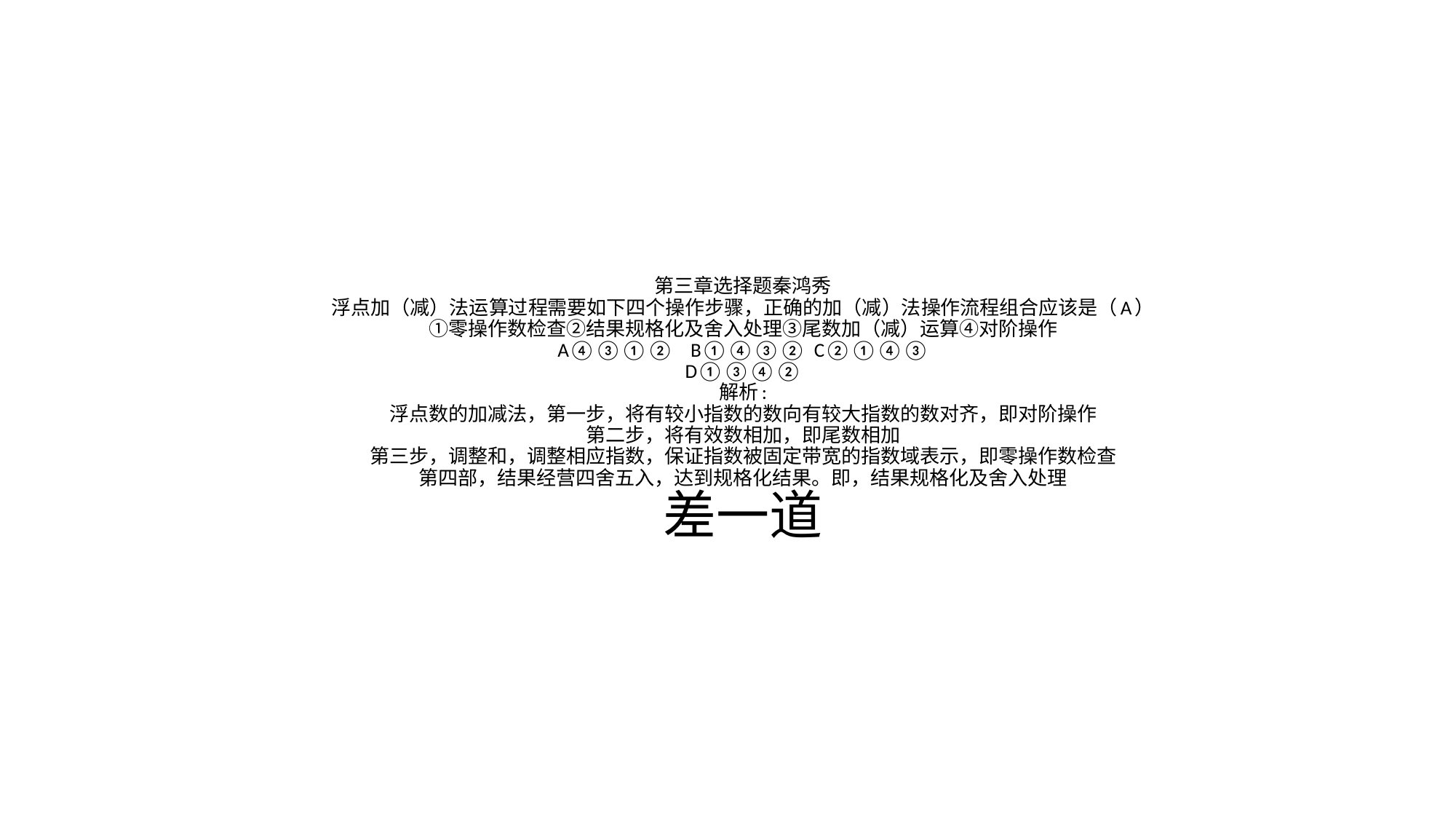

# 第三章选择题秦鸿秀 浮点加（减）法运算过程需要如下四个操作步骤，正确的加（减）法操作流程组合应该是（A） ①零操作数检查②结果规格化及舍入处理③尾数加（减）运算④对阶操作 A④③①②    B①④③②  C②①④③ D①③④② 解析: 浮点数的加减法，第一步，将有较小指数的数向有较大指数的数对齐，即对阶操作 第二步，将有效数相加，即尾数相加 第三步，调整和，调整相应指数，保证指数被固定带宽的指数域表示，即零操作数检查 第四部，结果经营四舍五入，达到规格化结果。即，结果规格化及舍入处理 差一道